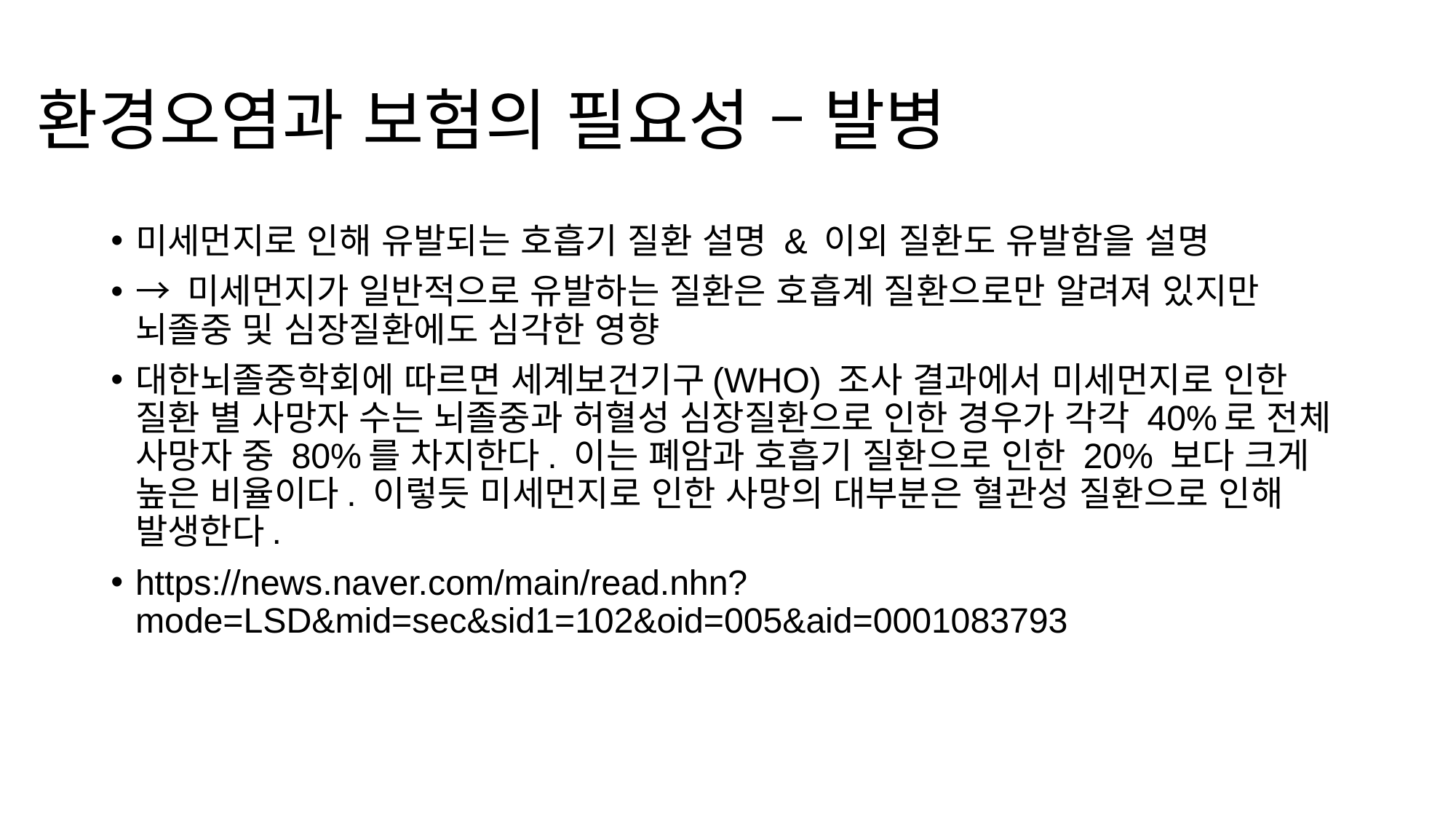

# 환경오염과 보험의 필요성 – 발병
미세먼지로 인해 유발되는 호흡기 질환 설명 & 이외 질환도 유발함을 설명
→ 미세먼지가 일반적으로 유발하는 질환은 호흡계 질환으로만 알려져 있지만 뇌졸중 및 심장질환에도 심각한 영향
대한뇌졸중학회에 따르면 세계보건기구(WHO) 조사 결과에서 미세먼지로 인한 질환 별 사망자 수는 뇌졸중과 허혈성 심장질환으로 인한 경우가 각각 40%로 전체 사망자 중 80%를 차지한다. 이는 폐암과 호흡기 질환으로 인한 20% 보다 크게 높은 비율이다. 이렇듯 미세먼지로 인한 사망의 대부분은 혈관성 질환으로 인해 발생한다.
https://news.naver.com/main/read.nhn?mode=LSD&mid=sec&sid1=102&oid=005&aid=0001083793